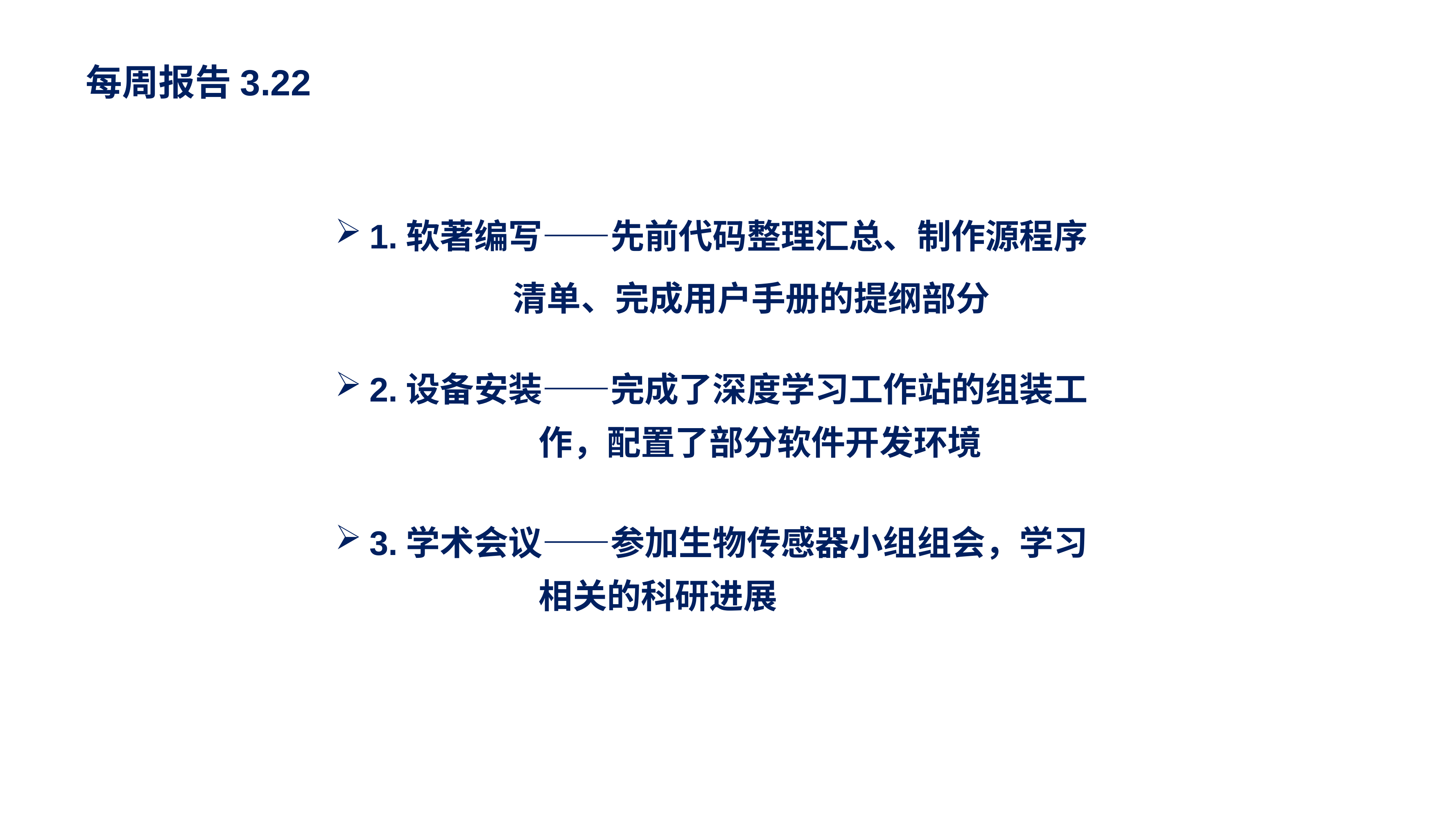

每周报告3.22
1.软著编写——先前代码整理汇总、制作源程序
		      清单、完成用户手册的提纲部分

2.设备安装——完成了深度学习工作站的组装工		      作，配置了部分软件开发环境
3.学术会议——参加生物传感器小组组会，学习			      相关的科研进展